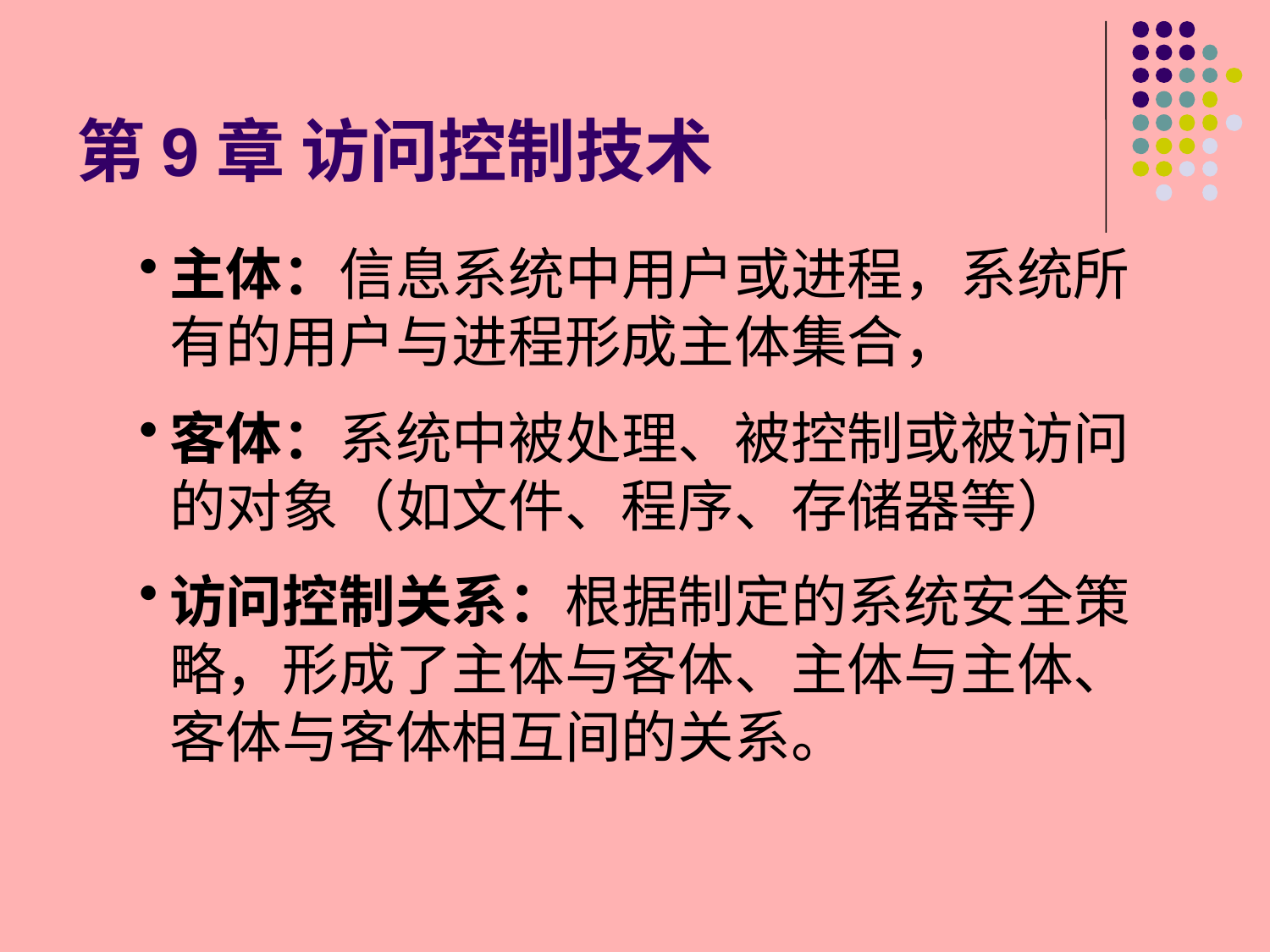

# 第9章 访问控制技术
主体：信息系统中用户或进程，系统所有的用户与进程形成主体集合，
客体：系统中被处理、被控制或被访问的对象（如文件、程序、存储器等）
访问控制关系：根据制定的系统安全策略，形成了主体与客体、主体与主体、客体与客体相互间的关系。